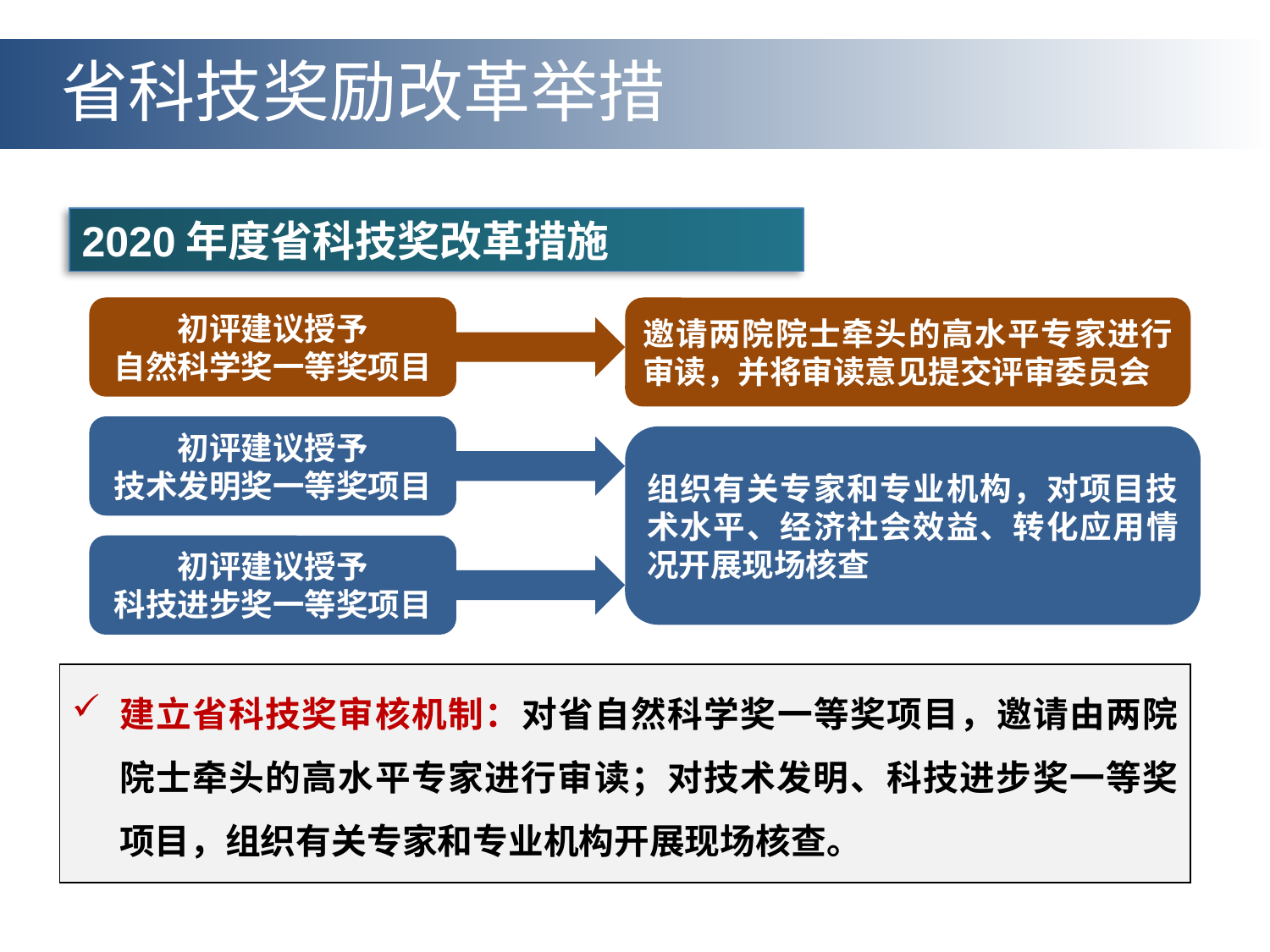

省科技奖励改革举措
2020年度省科技奖改革措施
初评建议授予
自然科学奖一等奖项目
邀请两院院士牵头的高水平专家进行审读，并将审读意见提交评审委员会

初评建议授予
技术发明奖一等奖项目
组织有关专家和专业机构，对项目技术水平、经济社会效益、转化应用情况开展现场核查

初评建议授予
科技进步奖一等奖项目

建立省科技奖审核机制：对省自然科学奖一等奖项目，邀请由两院院士牵头的高水平专家进行审读；对技术发明、科技进步奖一等奖项目，组织有关专家和专业机构开展现场核查。